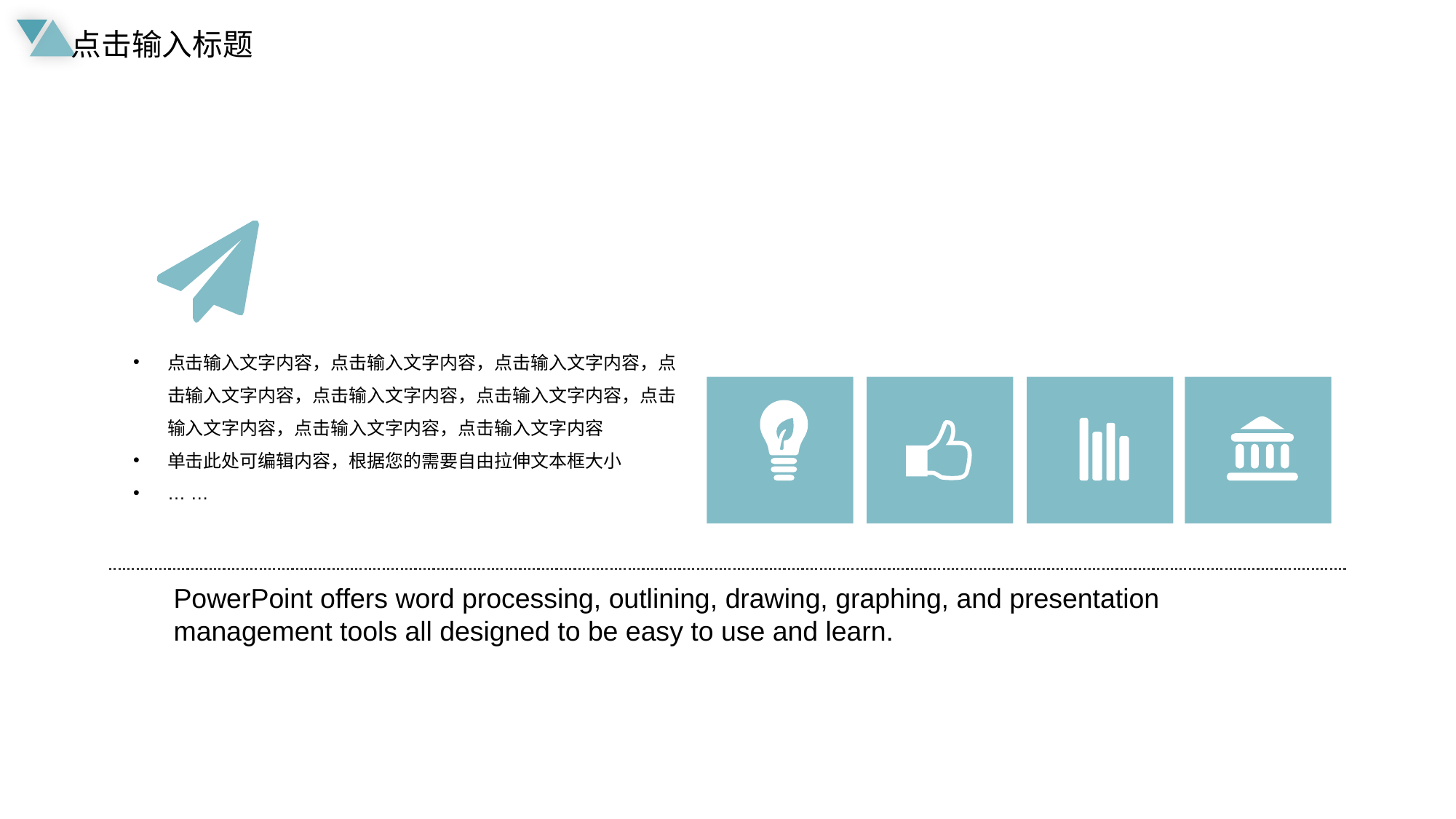

点击输入标题

点击输入文字内容，点击输入文字内容，点击输入文字内容，点击输入文字内容，点击输入文字内容，点击输入文字内容，点击输入文字内容，点击输入文字内容，点击输入文字内容
单击此处可编辑内容，根据您的需要自由拉伸文本框大小
… …

PowerPoint offers word processing, outlining, drawing, graphing, and presentation management tools all designed to be easy to use and learn.